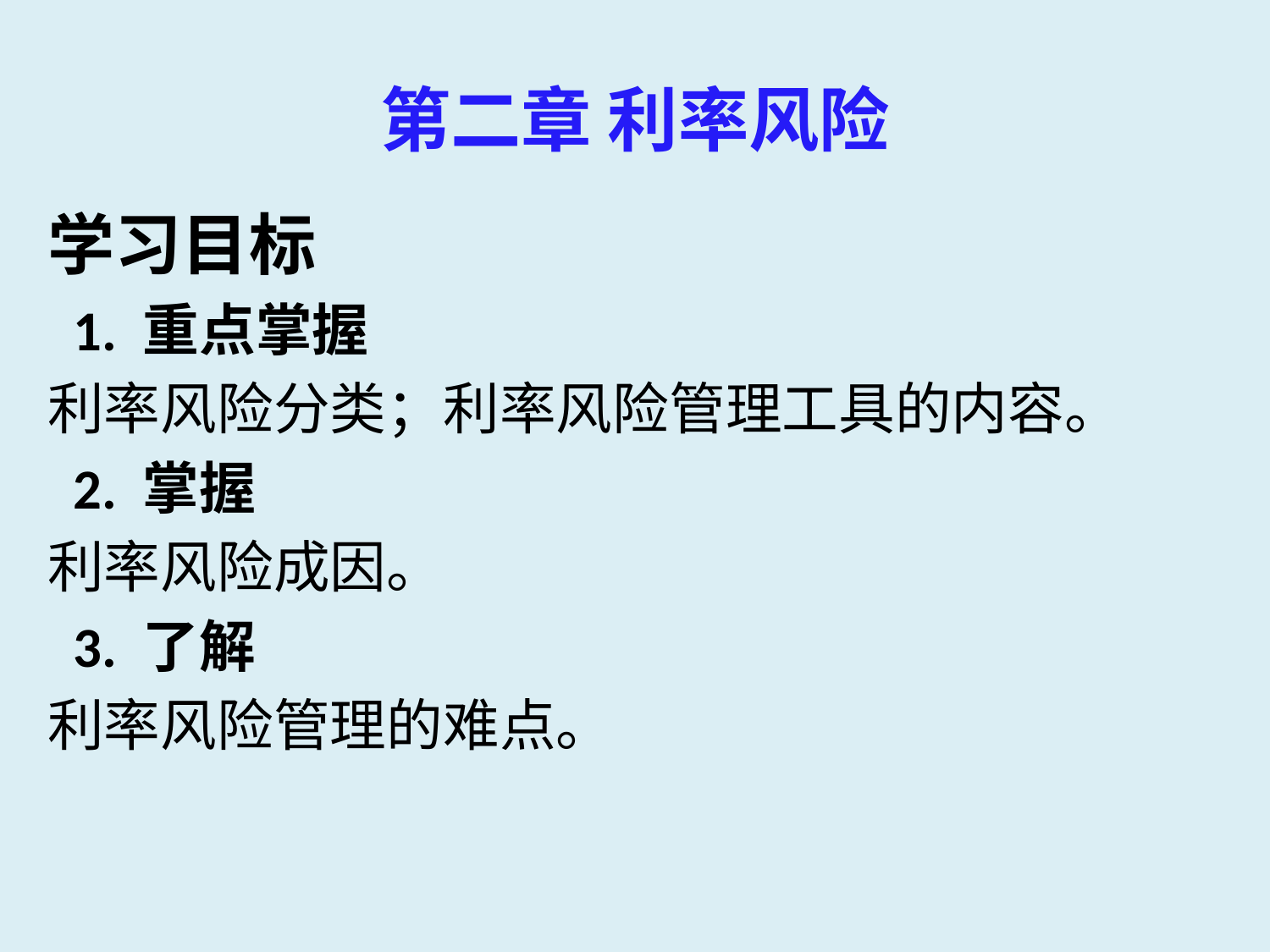

# 第二章 利率风险
学习目标
  1. 重点掌握
利率风险分类；利率风险管理工具的内容。
  2. 掌握
利率风险成因。
  3. 了解
利率风险管理的难点。